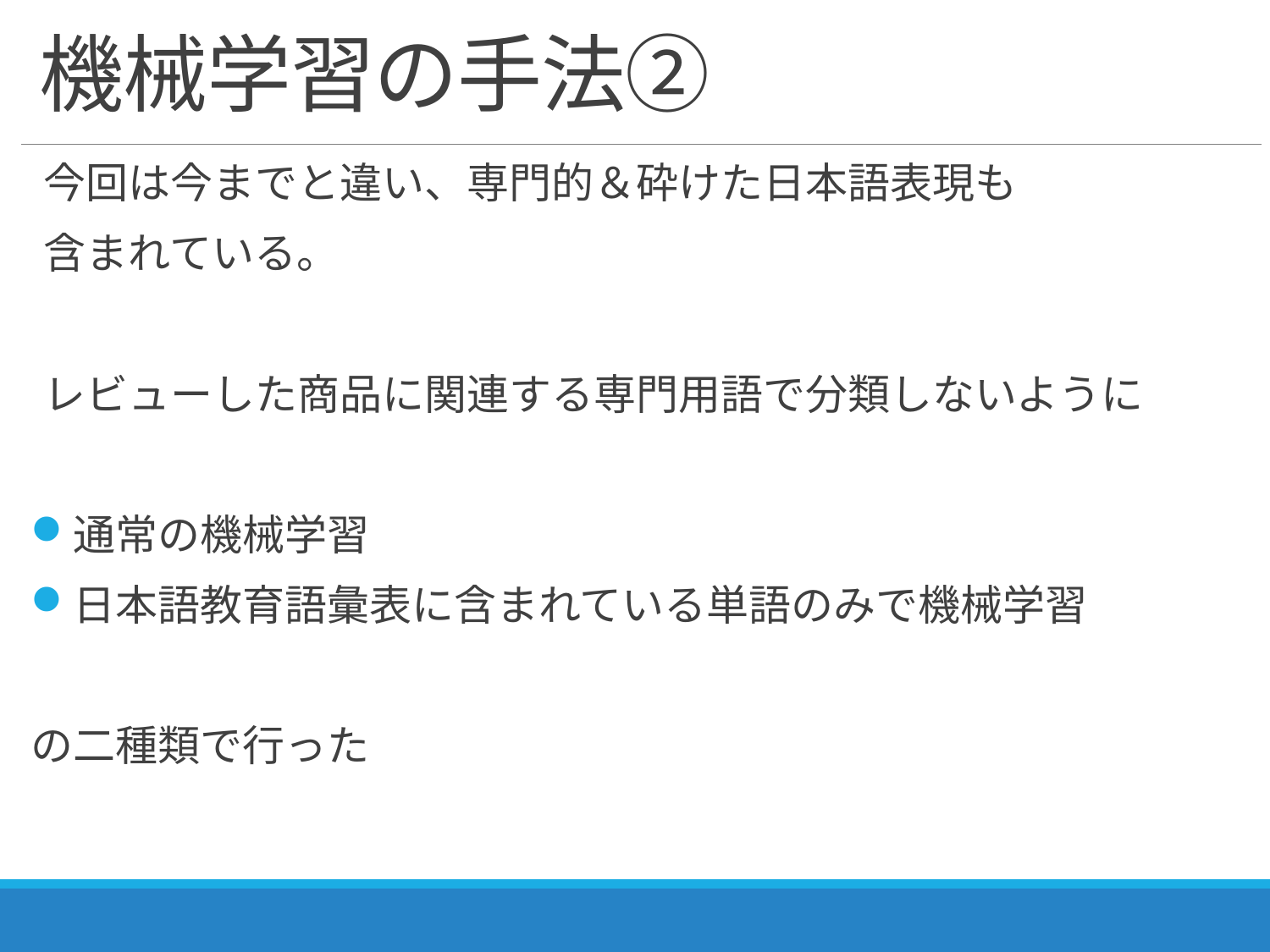

# 機械学習の手法②
今回は今までと違い、専門的＆砕けた日本語表現も
含まれている。

レビューした商品に関連する専門用語で分類しないように

通常の機械学習
日本語教育語彙表に含まれている単語のみで機械学習

の二種類で行った